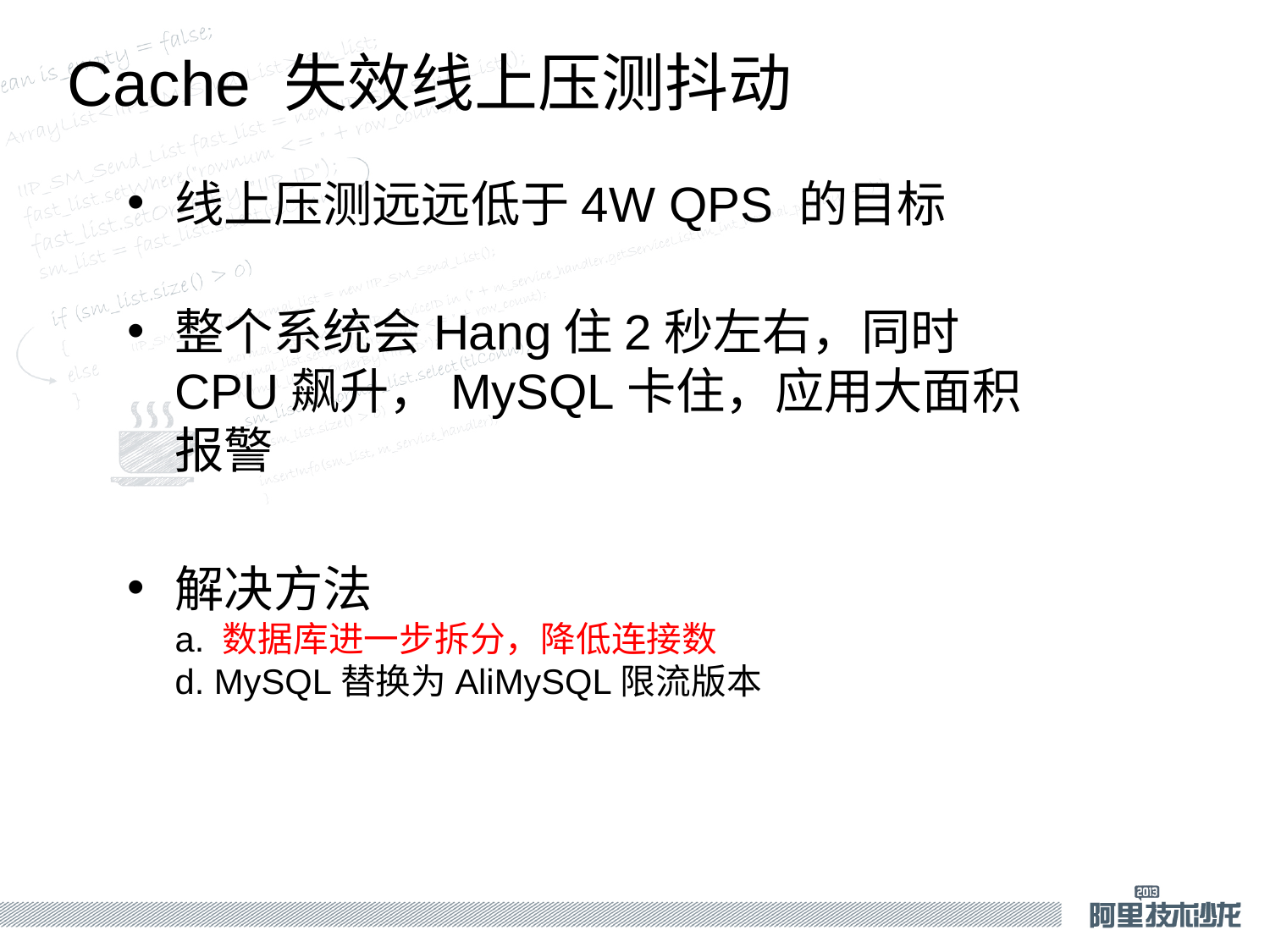

Cache 失效线上压测抖动
线上压测远远低于4W QPS 的目标
整个系统会Hang住2秒左右，同时CPU飙升，MySQL卡住，应用大面积报警

解决方法
a. 数据库进一步拆分，降低连接数
d. MySQL替换为AliMySQL限流版本